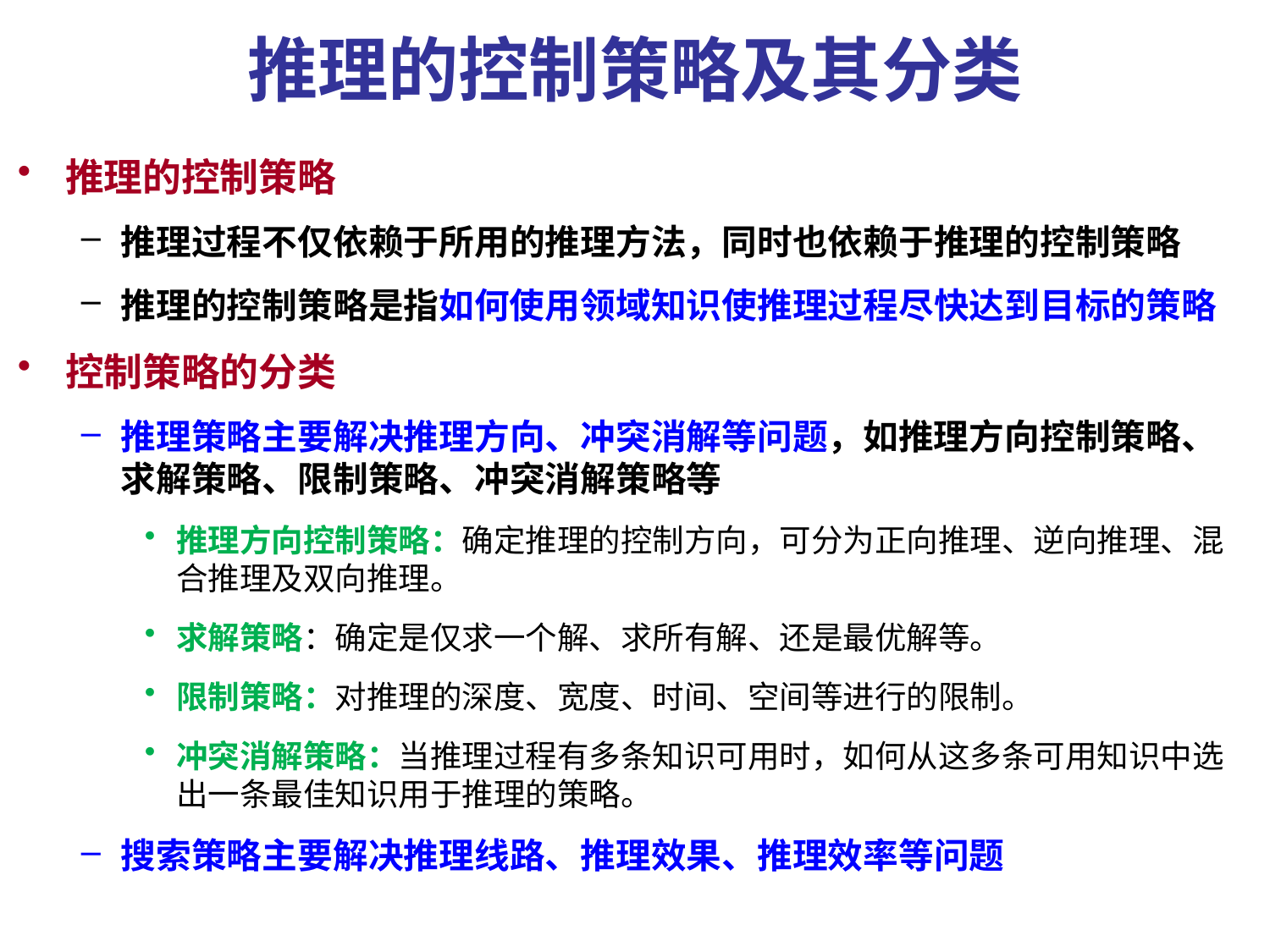

# 推理的控制策略及其分类
推理的控制策略
推理过程不仅依赖于所用的推理方法，同时也依赖于推理的控制策略
推理的控制策略是指如何使用领域知识使推理过程尽快达到目标的策略
控制策略的分类
推理策略主要解决推理方向、冲突消解等问题，如推理方向控制策略、求解策略、限制策略、冲突消解策略等
推理方向控制策略：确定推理的控制方向，可分为正向推理、逆向推理、混合推理及双向推理。
求解策略：确定是仅求一个解、求所有解、还是最优解等。
限制策略：对推理的深度、宽度、时间、空间等进行的限制。
冲突消解策略：当推理过程有多条知识可用时，如何从这多条可用知识中选出一条最佳知识用于推理的策略。
搜索策略主要解决推理线路、推理效果、推理效率等问题